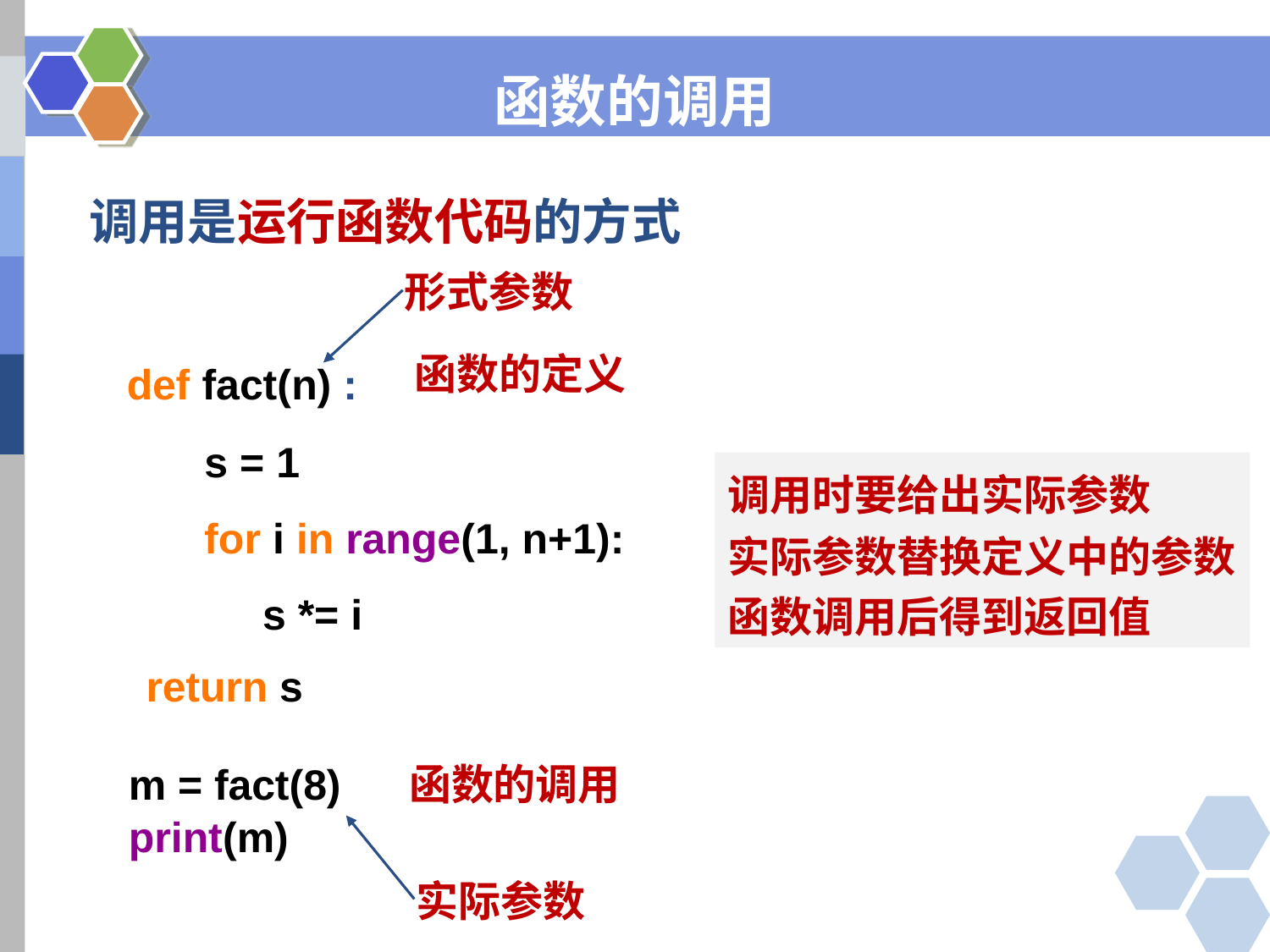

函数的调用
调用是运行函数代码的方式
形式参数
def fact(n) :
	s = 1
for i in range(1, n+1):
	s *= i
return s
函数的定义
调用时要给出实际参数
实际参数替换定义中的参数
函数调用后得到返回值
m = fact(8)
print(m)
函数的调用
实际参数